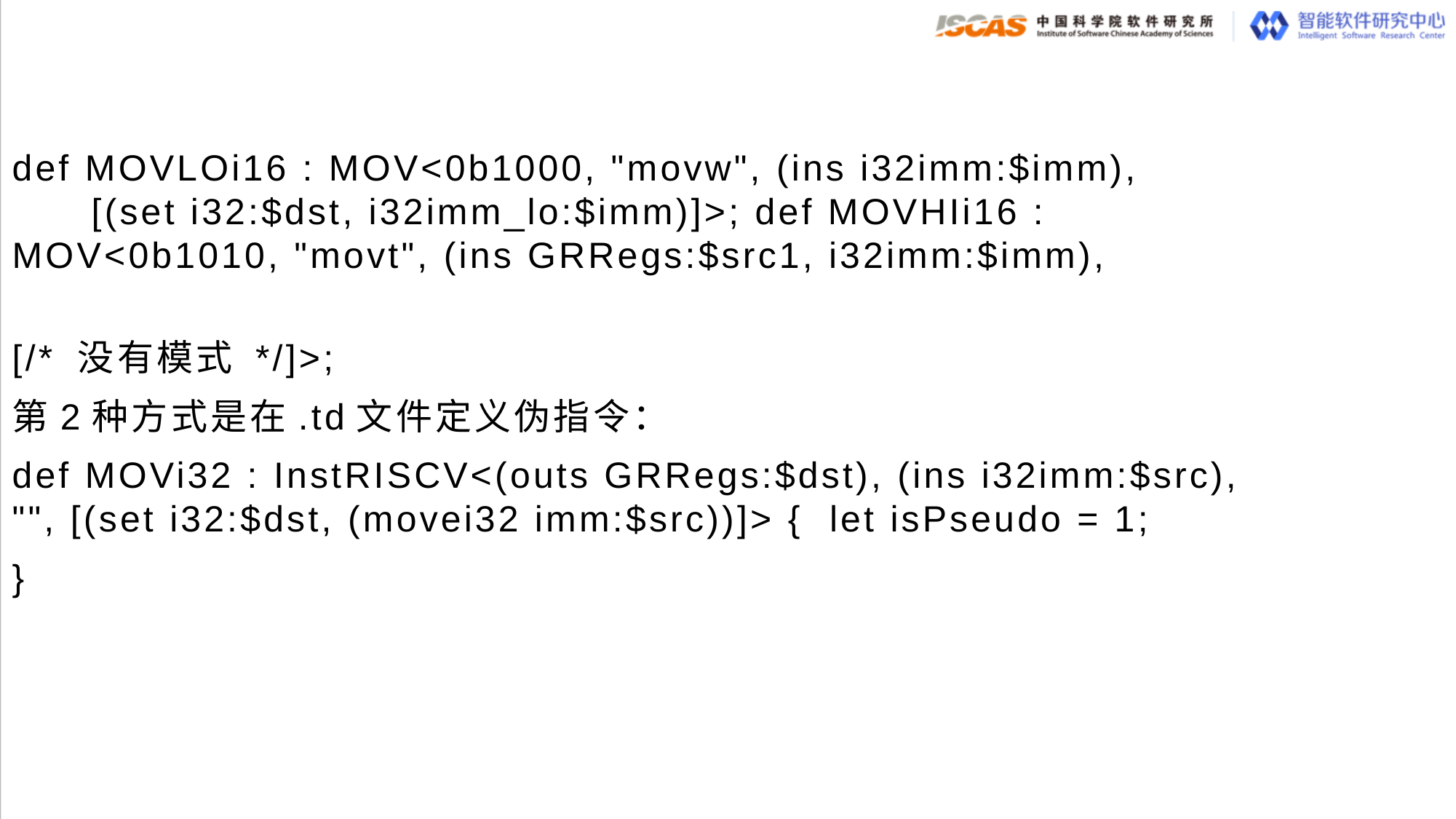

def MOVLOi16 : MOV<0b1000, "movw", (ins i32imm:$imm),                  [(set i32:$dst, i32imm_lo:$imm)]>; def MOVHIi16 : MOV<0b1010, "movt", (ins GRRegs:$src1, i32imm:$imm),
[/* 没有模式 */]>;
第2种方式是在.td文件定义伪指令：
def MOVi32 : InstRISCV<(outs GRRegs:$dst), (ins i32imm:$src), "", [(set i32:$dst, (movei32 imm:$src))]> {  let isPseudo = 1;
}